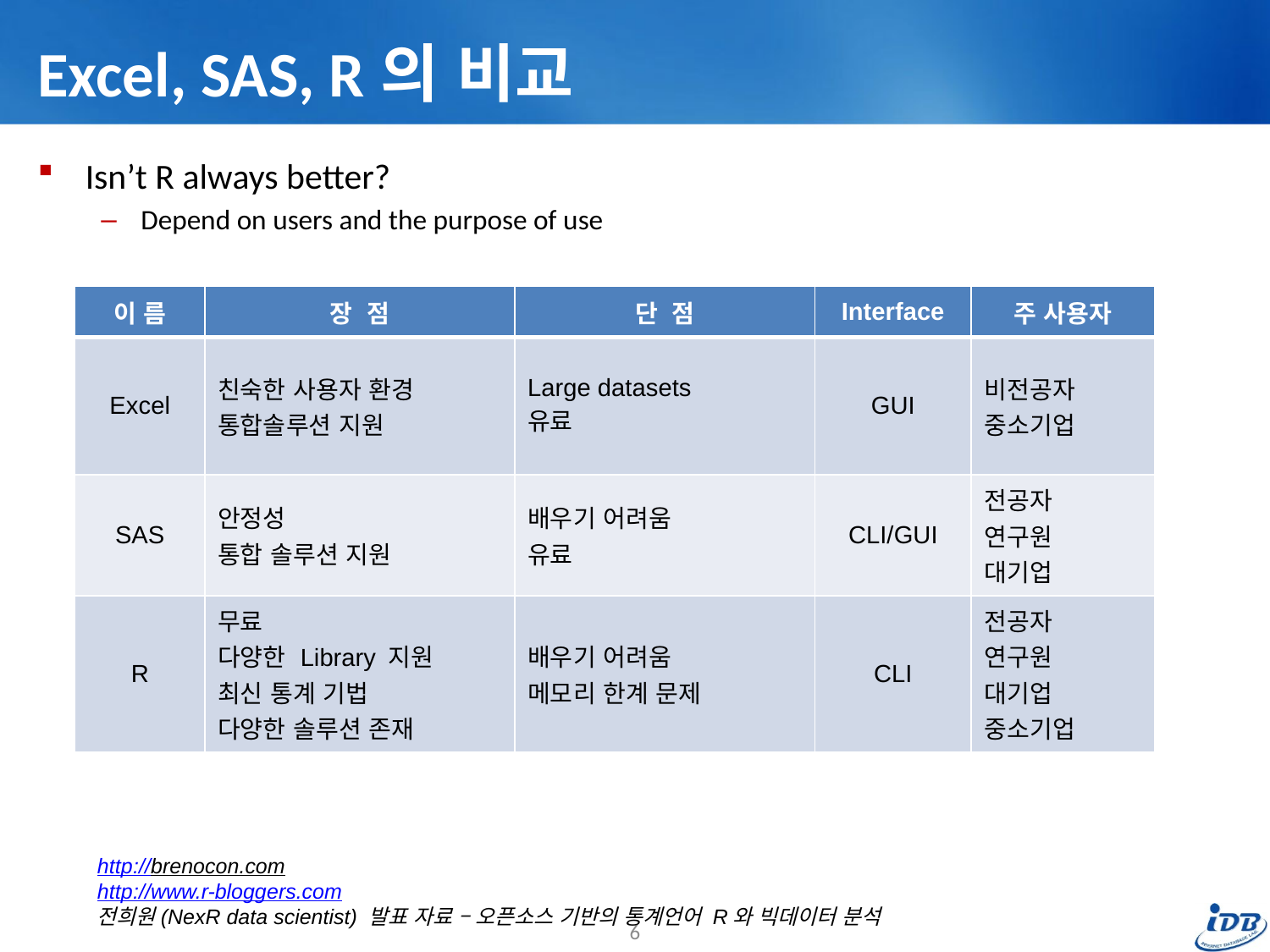

# Excel, SAS, R의 비교
Isn’t R always better?
Depend on users and the purpose of use

| 이 름 | 장 점 | 단 점 | Interface | 주 사용자 |
| --- | --- | --- | --- | --- |
| Excel | 친숙한 사용자 환경 통합솔루션 지원 | Large datasets 유료 | GUI | 비전공자 중소기업 |
| SAS | 안정성 통합 솔루션 지원 | 배우기 어려움 유료 | CLI/GUI | 전공자 연구원 대기업 |
| R | 무료 다양한 Library 지원 최신 통계 기법 다양한 솔루션 존재 | 배우기 어려움 메모리 한계 문제 | CLI | 전공자 연구원 대기업 중소기업 |
http://brenocon.com
http://www.r-bloggers.com
전희원(NexR data scientist) 발표 자료 – 오픈소스 기반의 통계언어 R와 빅데이터 분석
6